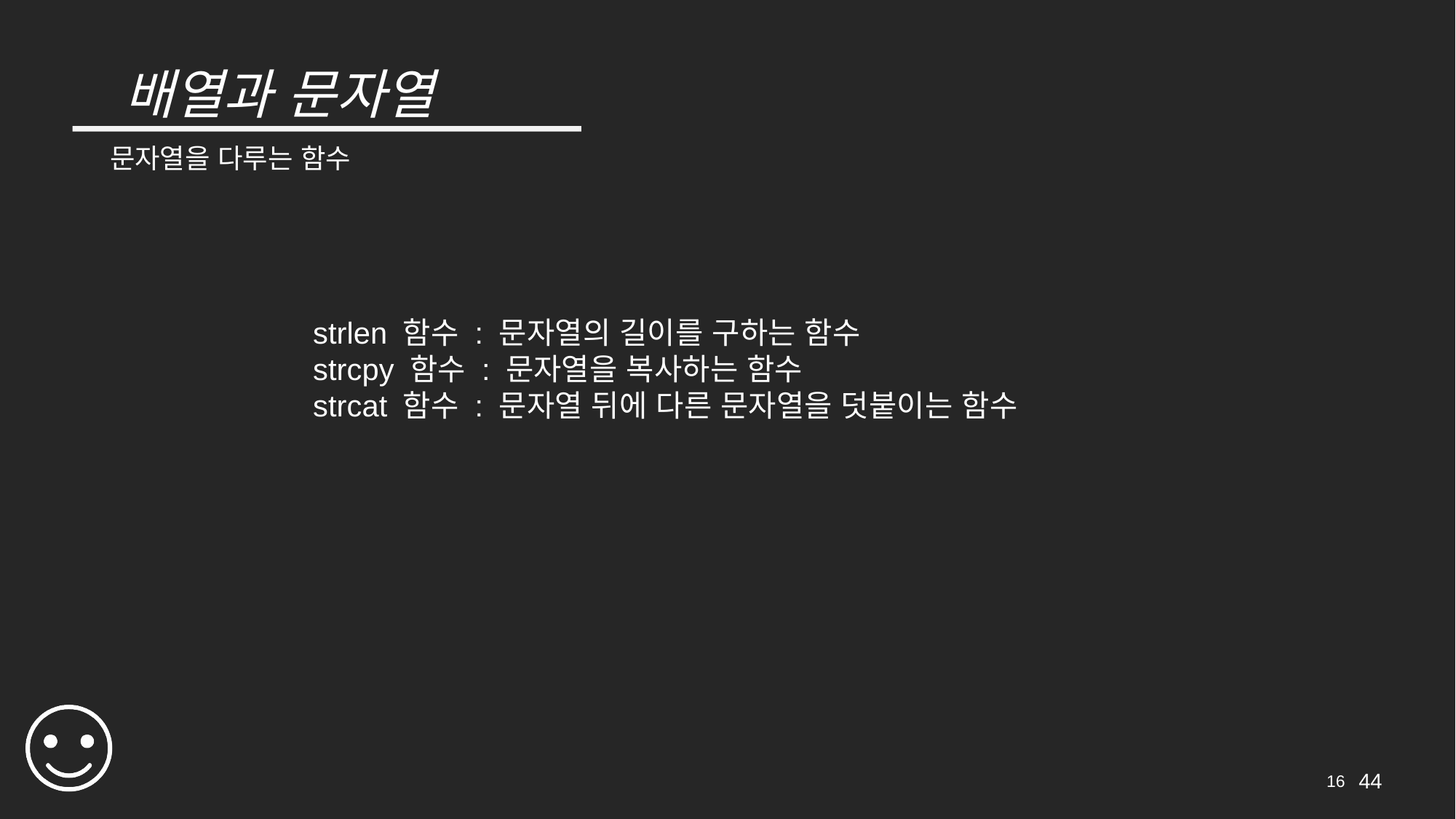

# 배열과 문자열

문자열을 다루는 함수
strlen 함수 : 문자열의 길이를 구하는 함수
strcpy 함수 : 문자열을 복사하는 함수
strcat 함수 : 문자열 뒤에 다른 문자열을 덧붙이는 함수
16